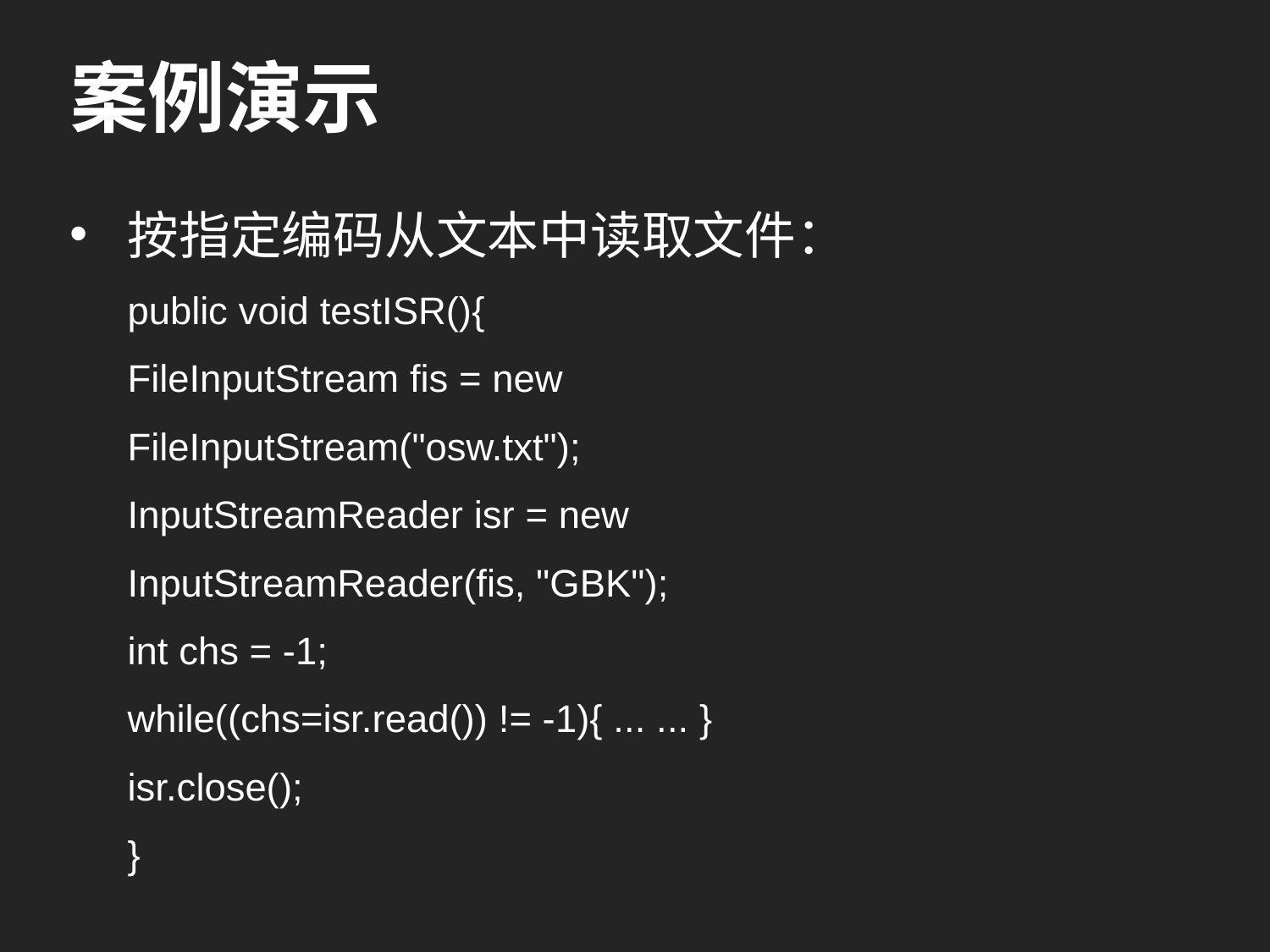

# 案例演示
按指定编码从文本中读取文件：
public void testISR(){
	FileInputStream fis = new
			FileInputStream("osw.txt");
	InputStreamReader isr = new
			InputStreamReader(fis, "GBK");
	int chs = -1;
	while((chs=isr.read()) != -1){ ... ... }
	isr.close();
}